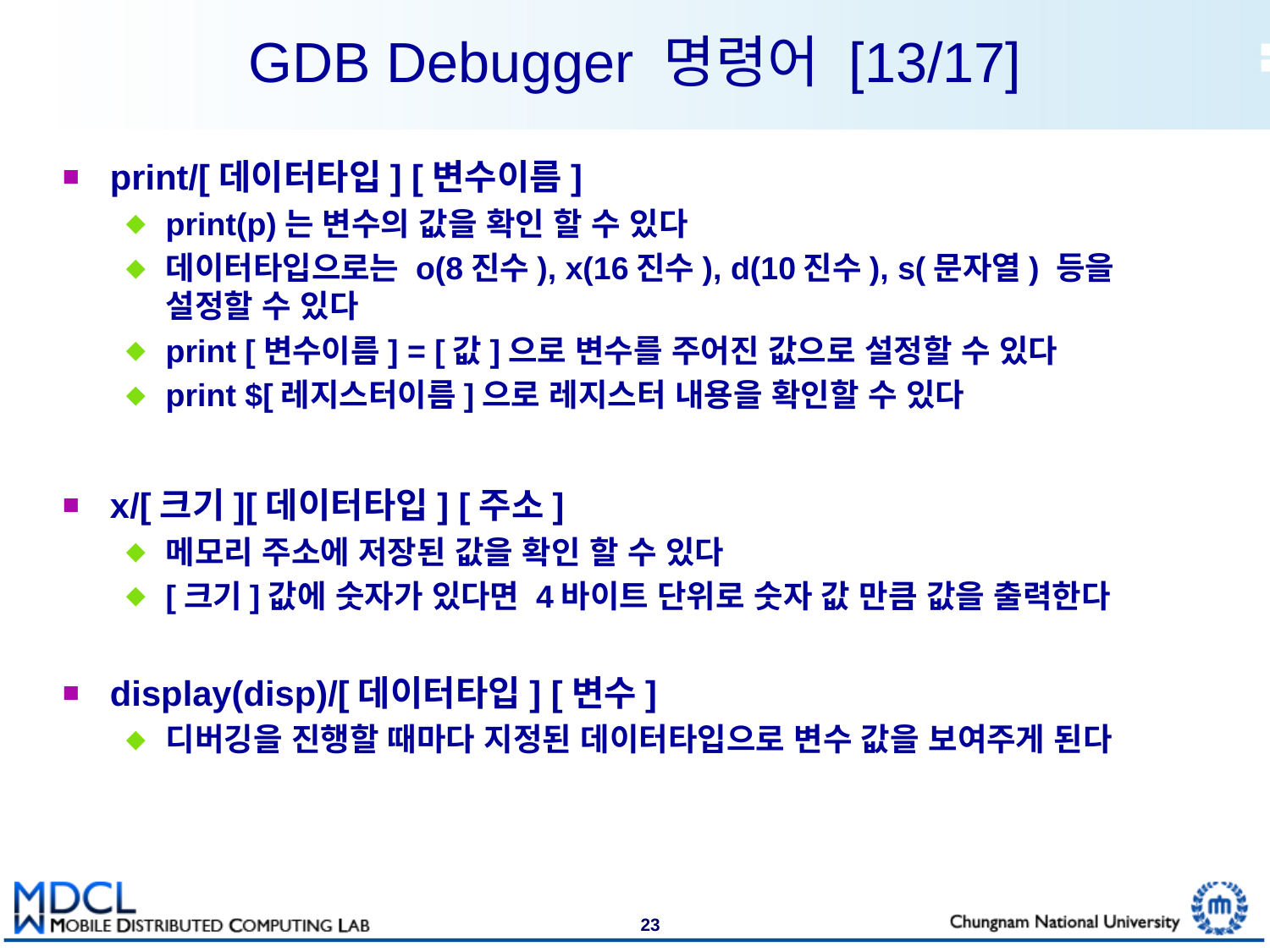

# GDB Debugger 명령어 [13/17]
print/[데이터타입] [변수이름]
print(p)는 변수의 값을 확인 할 수 있다
데이터타입으로는 o(8진수), x(16진수), d(10진수), s(문자열) 등을 설정할 수 있다
print [변수이름] = [값]으로 변수를 주어진 값으로 설정할 수 있다
print $[레지스터이름]으로 레지스터 내용을 확인할 수 있다

x/[크기][데이터타입] [주소]
메모리 주소에 저장된 값을 확인 할 수 있다
[크기]값에 숫자가 있다면 4바이트 단위로 숫자 값 만큼 값을 출력한다

display(disp)/[데이터타입] [변수]
디버깅을 진행할 때마다 지정된 데이터타입으로 변수 값을 보여주게 된다